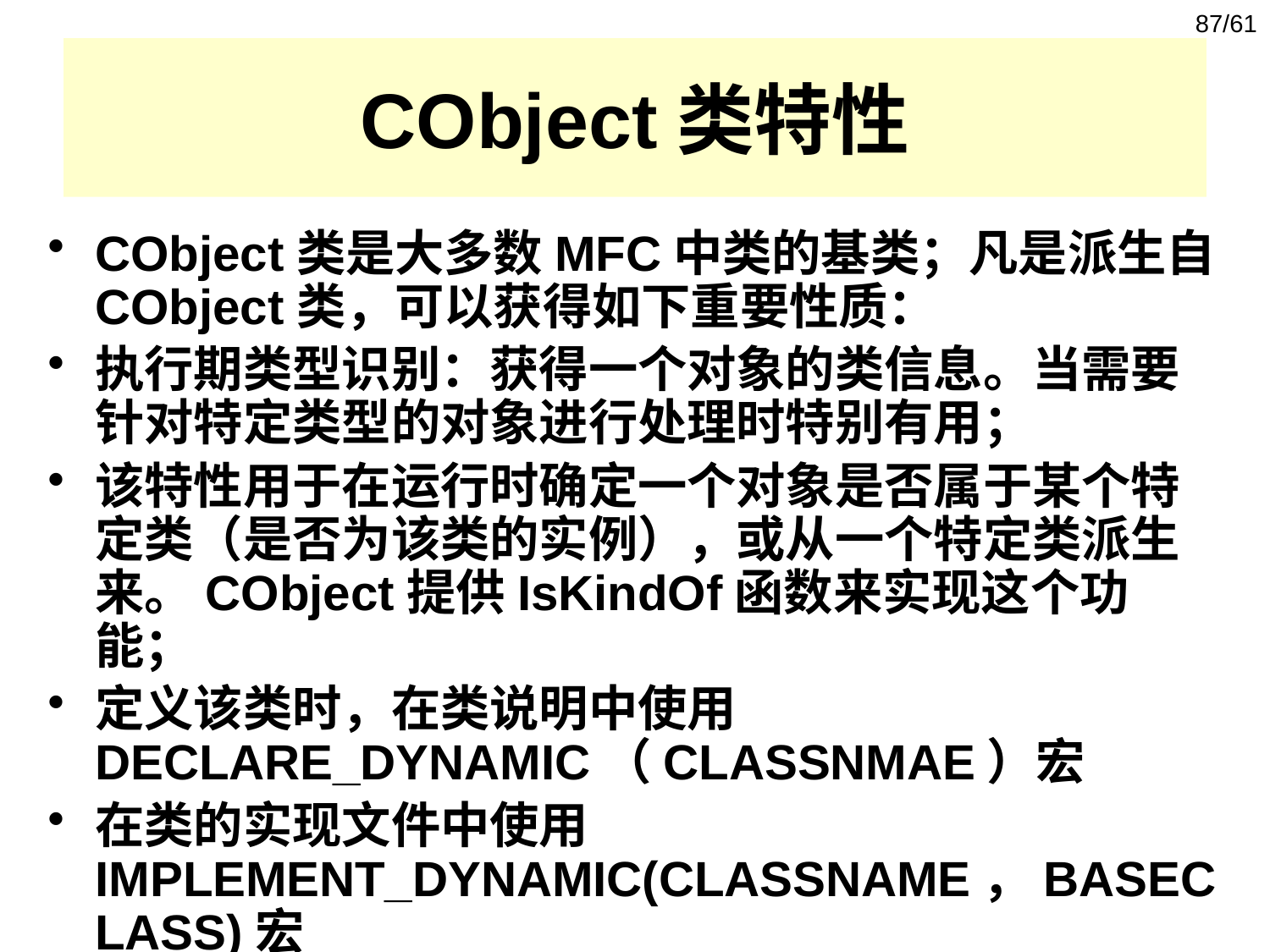

87/61
# CObject类特性
CObject类是大多数MFC中类的基类；凡是派生自CObject类，可以获得如下重要性质：
执行期类型识别：获得一个对象的类信息。当需要针对特定类型的对象进行处理时特别有用；
该特性用于在运行时确定一个对象是否属于某个特定类（是否为该类的实例），或从一个特定类派生来。CObject提供IsKindOf函数来实现这个功能；
定义该类时，在类说明中使用DECLARE_DYNAMIC（CLASSNMAE）宏
在类的实现文件中使用IMPLEMENT_DYNAMIC(CLASSNAME，BASECLASS)宏